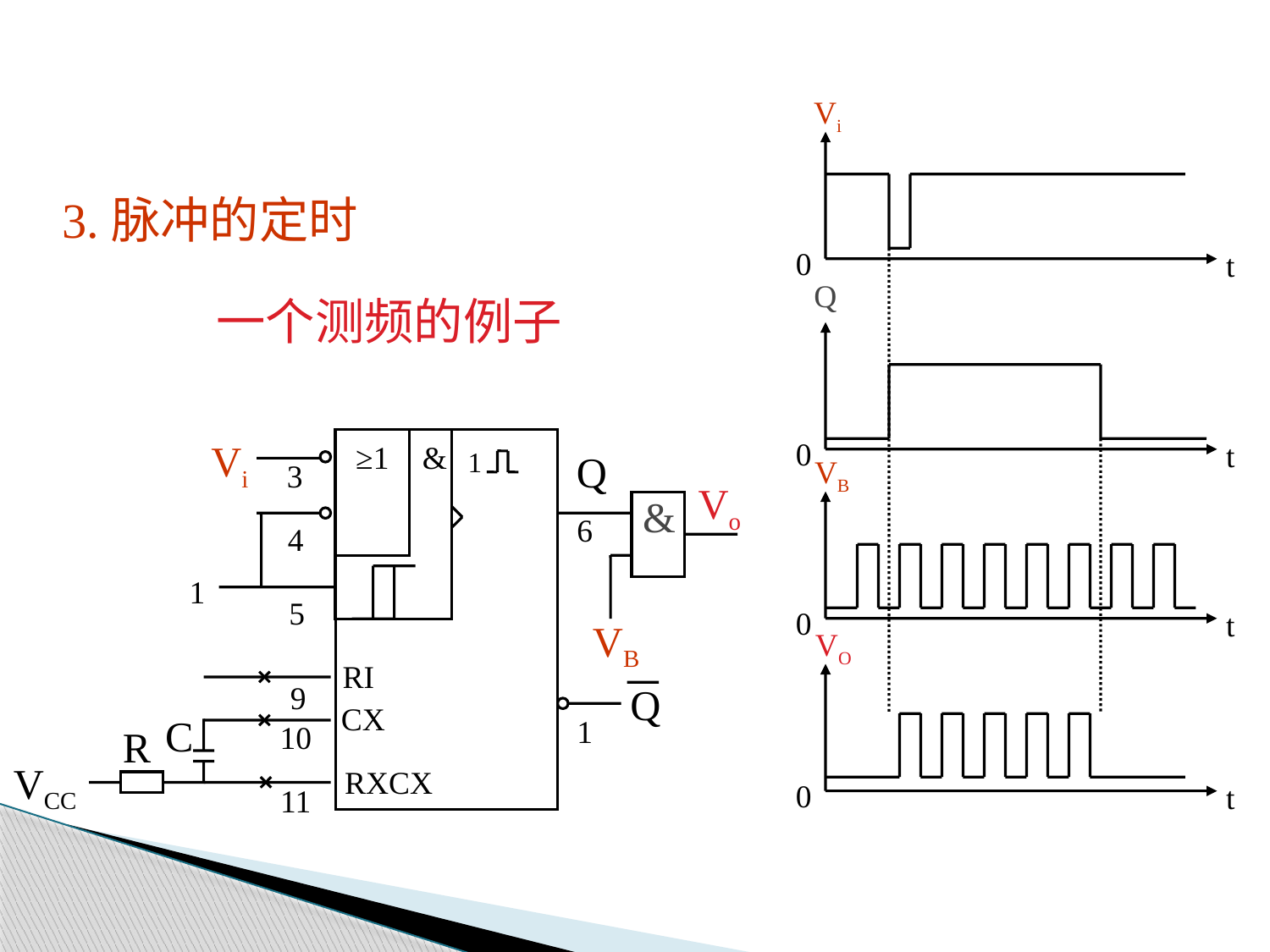

Vi

0
t

Q

0
t

VB

0
t

VO

0
t

3.脉冲的定时
一个测频的例子
Vi

&
≥1
1
Q
3

Vo

&

6

4

1

5
VB

RI

9
Q

CX

C

1
10
R

VCC

RXCX

11